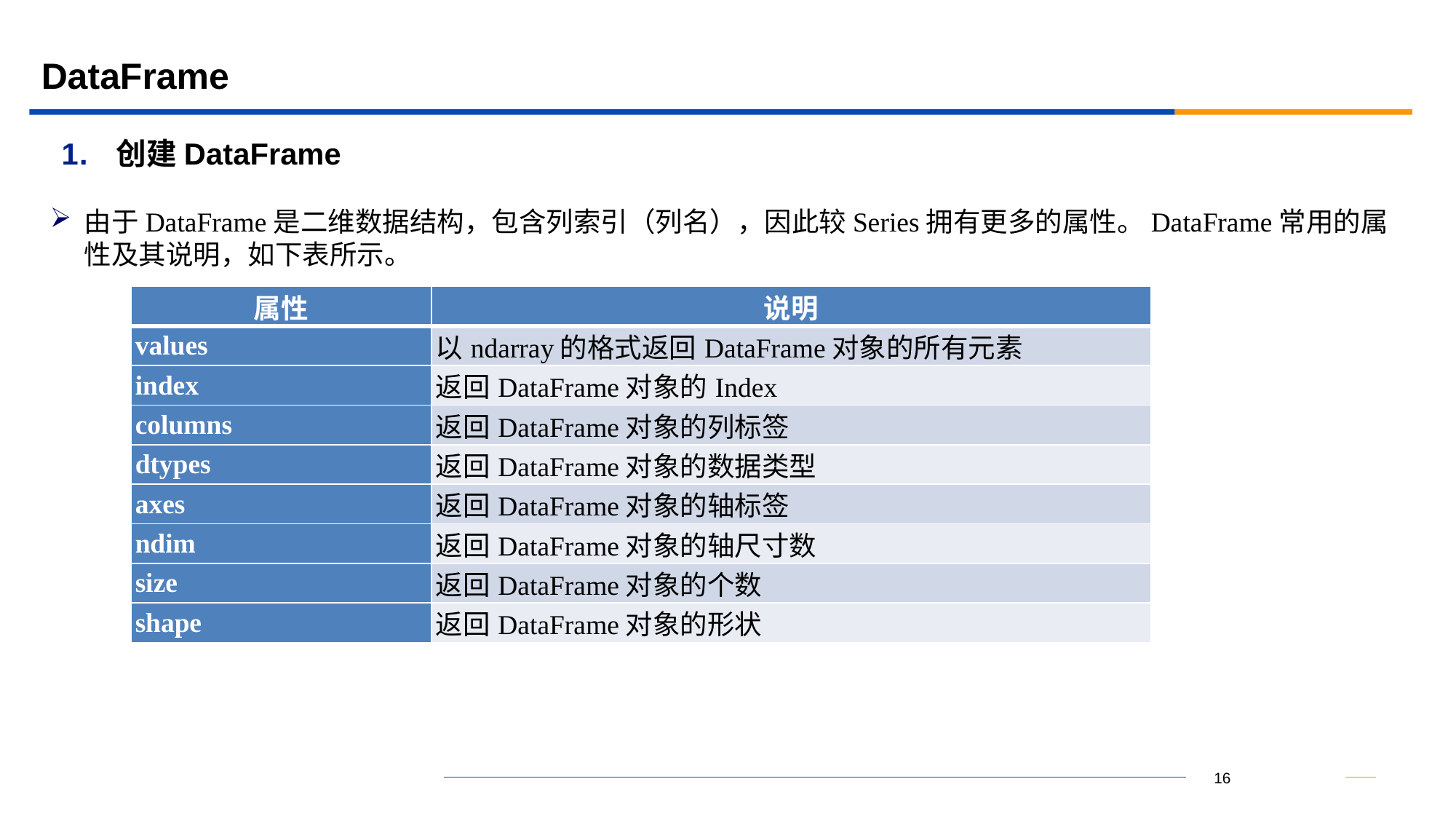

# DataFrame
创建DataFrame
由于DataFrame是二维数据结构，包含列索引（列名），因此较Series拥有更多的属性。DataFrame常用的属性及其说明，如下表所示。
| 属性 | 说明 |
| --- | --- |
| values | 以ndarray的格式返回DataFrame对象的所有元素 |
| index | 返回DataFrame对象的Index |
| columns | 返回DataFrame对象的列标签 |
| dtypes | 返回DataFrame对象的数据类型 |
| axes | 返回DataFrame对象的轴标签 |
| ndim | 返回DataFrame对象的轴尺寸数 |
| size | 返回DataFrame对象的个数 |
| shape | 返回DataFrame对象的形状 |